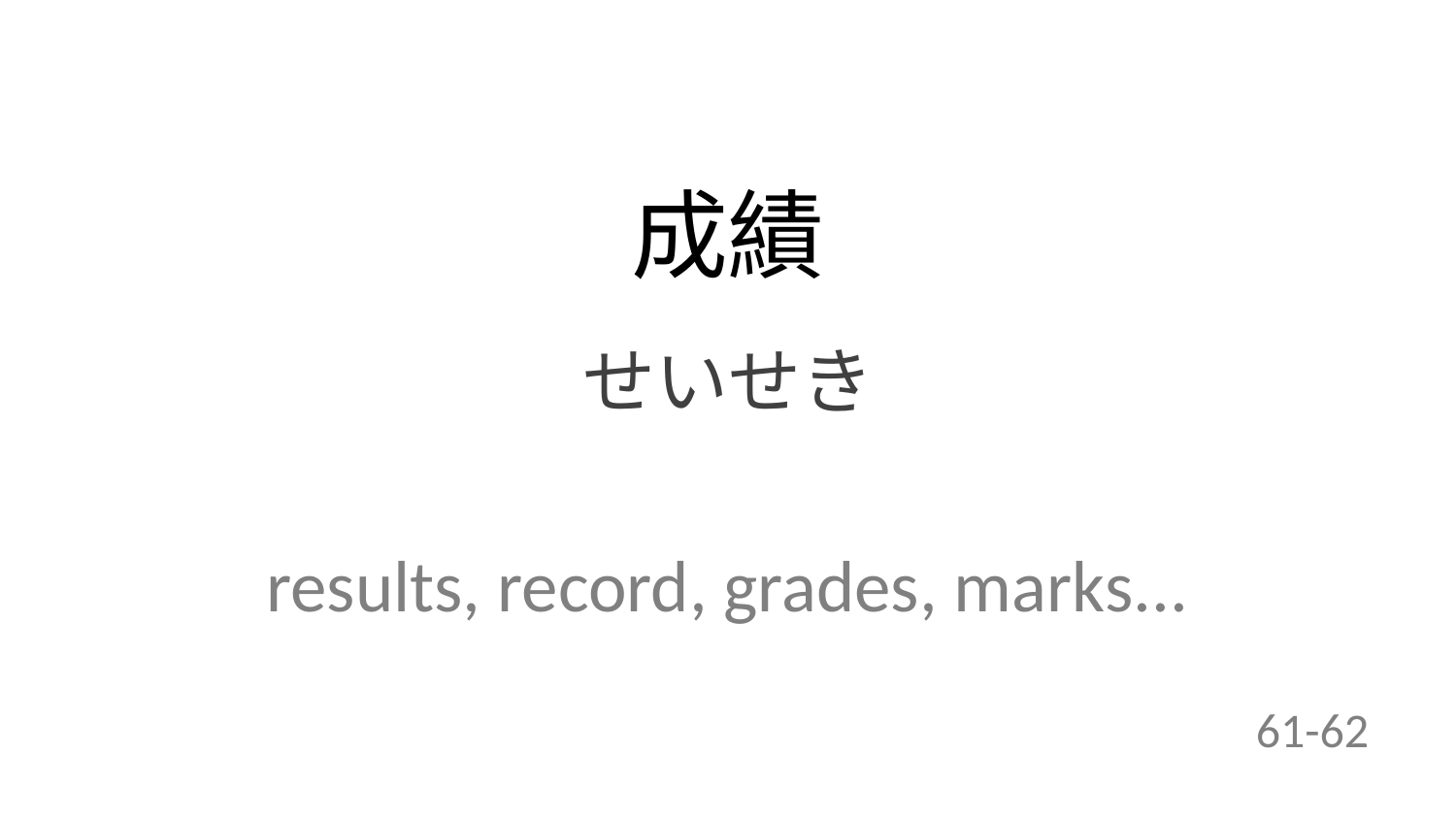

成績

せいせき
results, record, grades, marks...
61-62